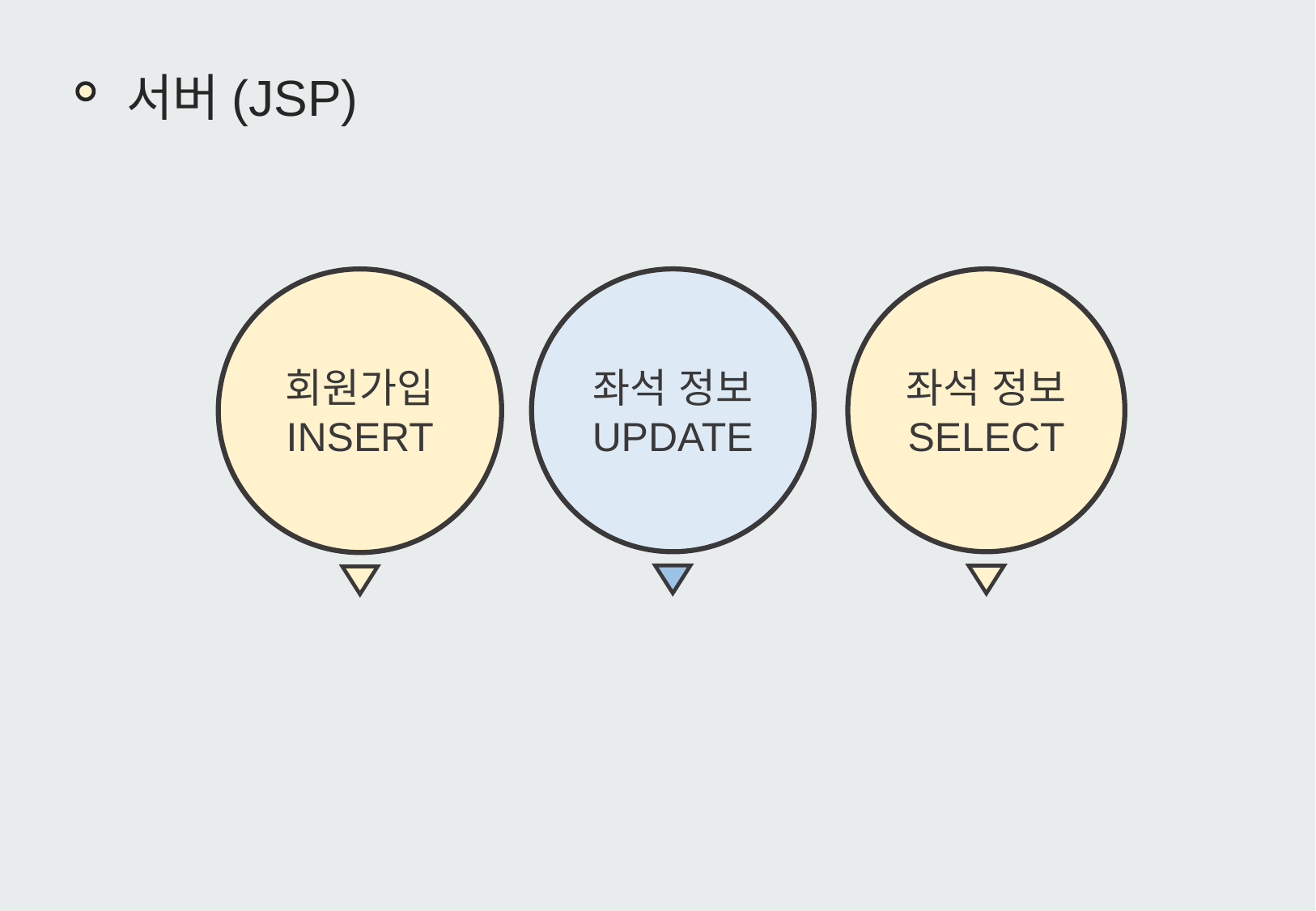

서버(JSP)

회원가입
INSERT
좌석 정보
UPDATE
좌석 정보
SELECT